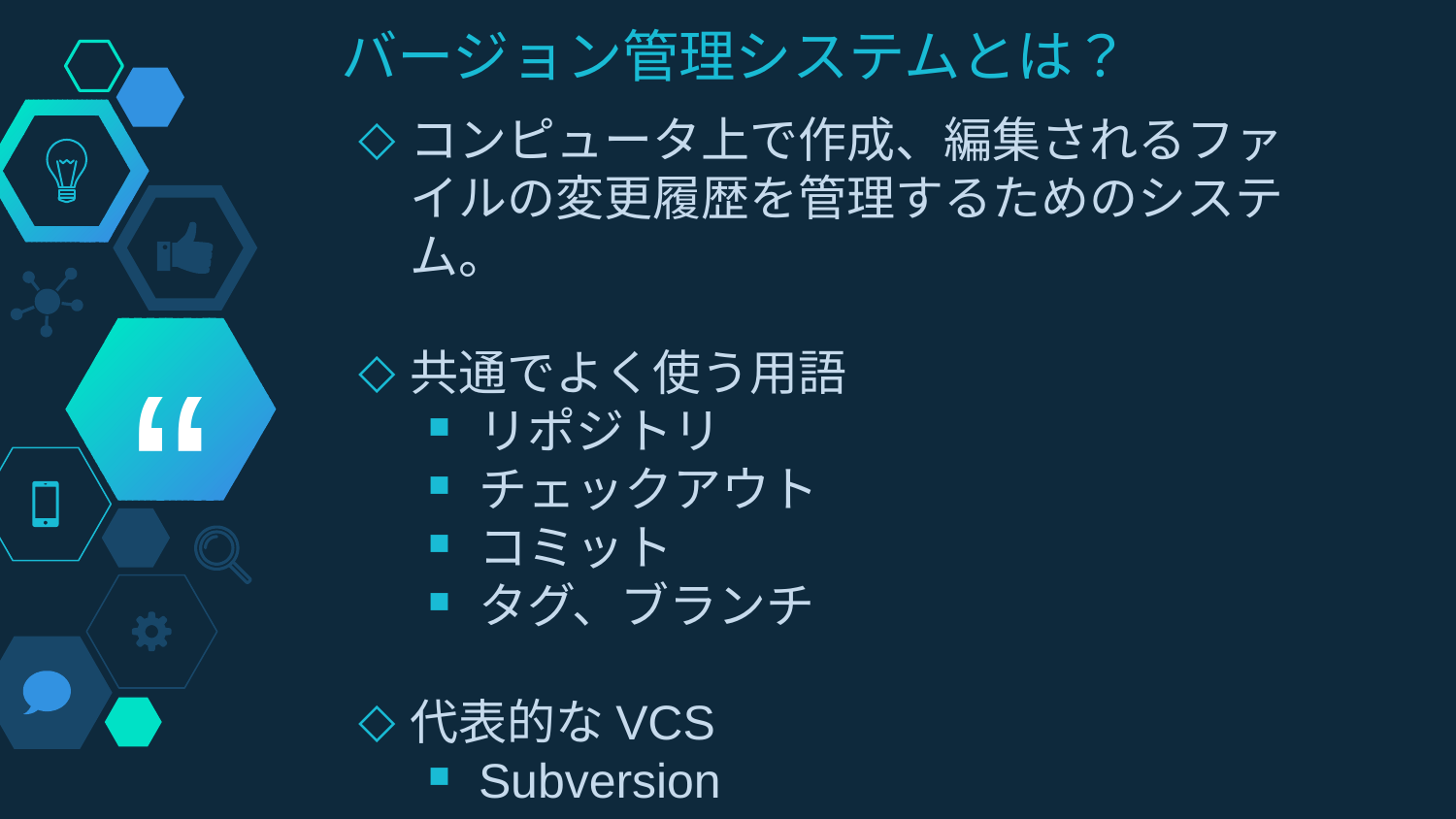

バージョン管理システムとは？
コンピュータ上で作成、編集されるファイルの変更履歴を管理するためのシステム。

共通でよく使う用語
リポジトリ
チェックアウト
コミット
タグ、ブランチ

代表的なVCS
Subversion
Git